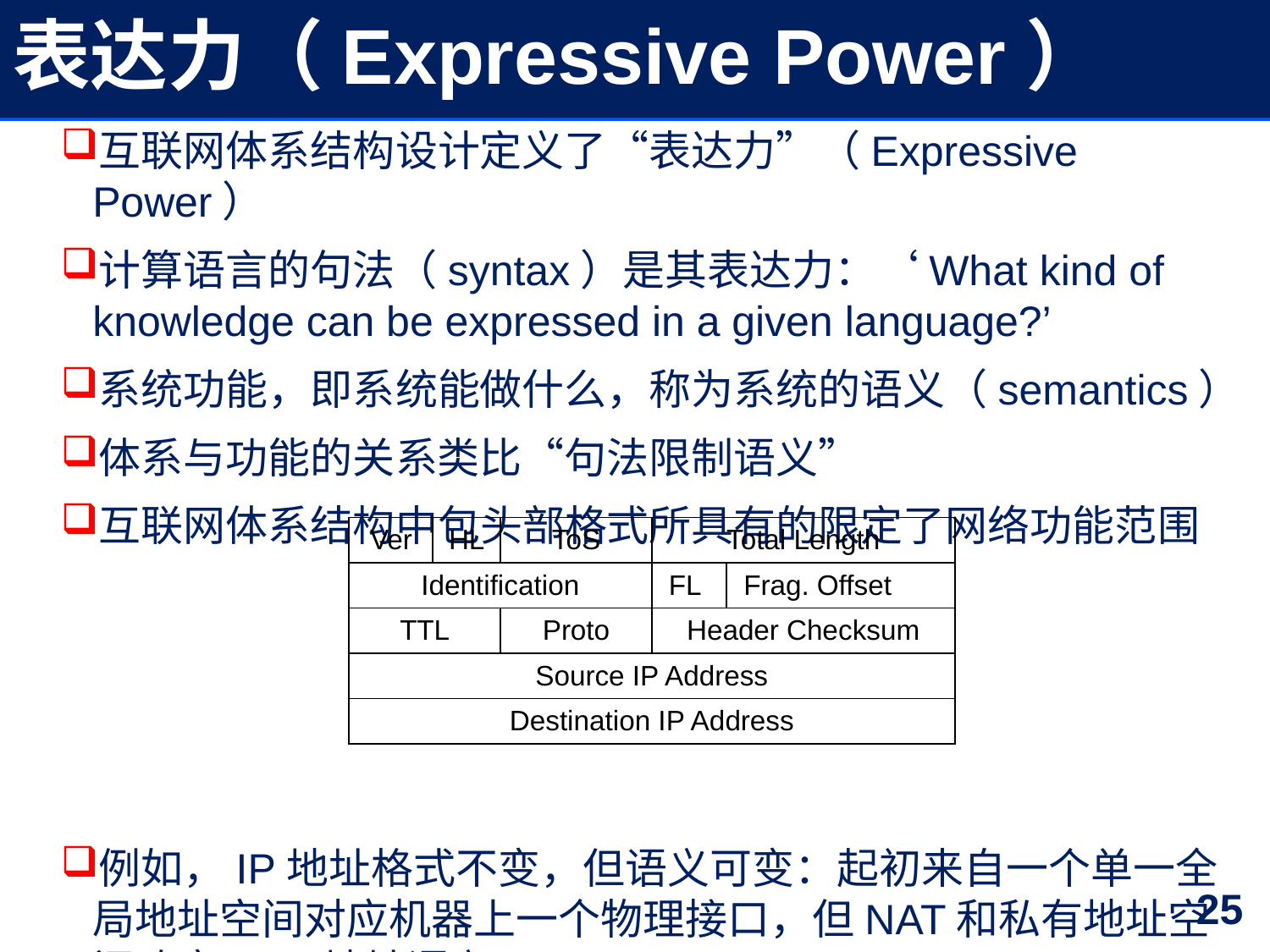

# 表达力（Expressive Power）
互联网体系结构设计定义了“表达力”（Expressive Power）
计算语言的句法（syntax）是其表达力：‘What kind of knowledge can be expressed in a given language?’
系统功能，即系统能做什么，称为系统的语义（semantics）
体系与功能的关系类比“句法限制语义”
互联网体系结构中包头部格式所具有的限定了网络功能范围

例如，IP地址格式不变，但语义可变：起初来自一个单一全局地址空间对应机器上一个物理接口，但NAT和私有地址空间改变了IP地址语义
| Ver | HL | ToS | Total Length |  |
| --- | --- | --- | --- | --- |
| Identification |  |  | FL | Frag. Offset |
| TTL |  | Proto | Header Checksum |  |
| Source IP Address |  |  |  |  |
| Destination IP Address |  |  |  |  |
25